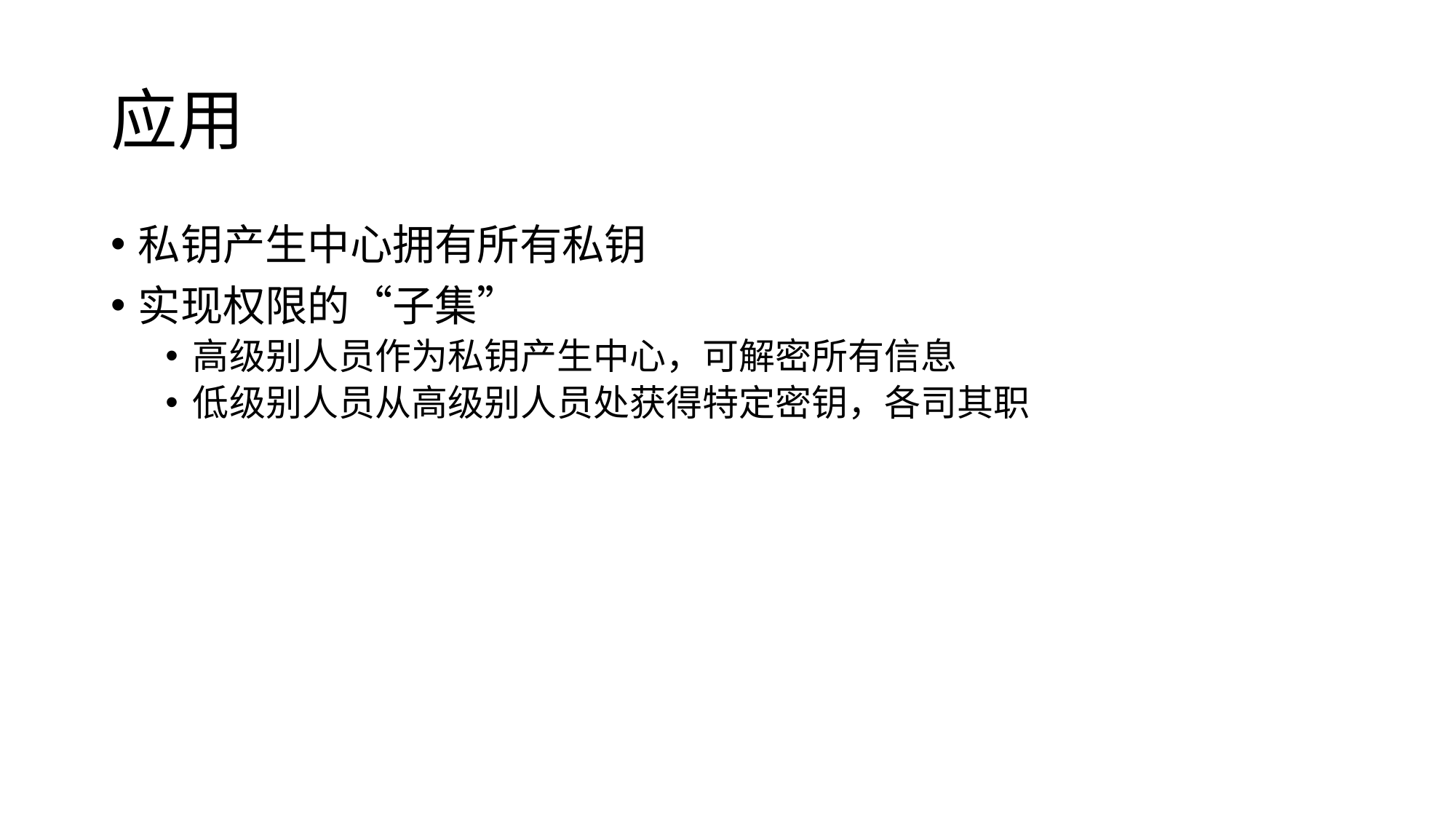

# 应用
私钥产生中心拥有所有私钥
实现权限的“子集”
高级别人员作为私钥产生中心，可解密所有信息
低级别人员从高级别人员处获得特定密钥，各司其职